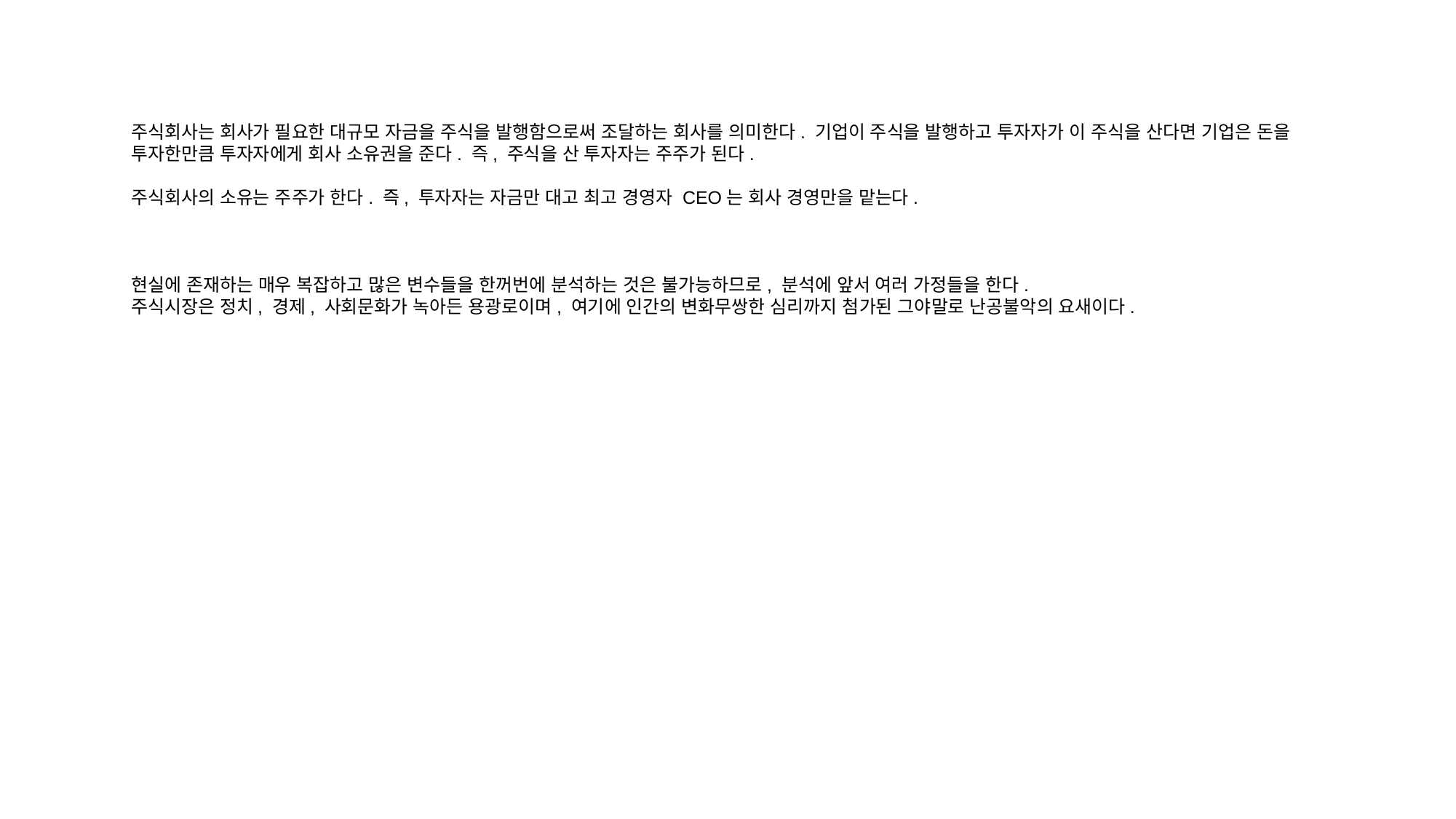

주식회사는 회사가 필요한 대규모 자금을 주식을 발행함으로써 조달하는 회사를 의미한다. 기업이 주식을 발행하고 투자자가 이 주식을 산다면 기업은 돈을 투자한만큼 투자자에게 회사 소유권을 준다. 즉, 주식을 산 투자자는 주주가 된다.

주식회사의 소유는 주주가 한다. 즉, 투자자는 자금만 대고 최고 경영자 CEO는 회사 경영만을 맡는다.

현실에 존재하는 매우 복잡하고 많은 변수들을 한꺼번에 분석하는 것은 불가능하므로, 분석에 앞서 여러 가정들을 한다.
주식시장은 정치, 경제, 사회문화가 녹아든 용광로이며, 여기에 인간의 변화무쌍한 심리까지 첨가된 그야말로 난공불악의 요새이다.